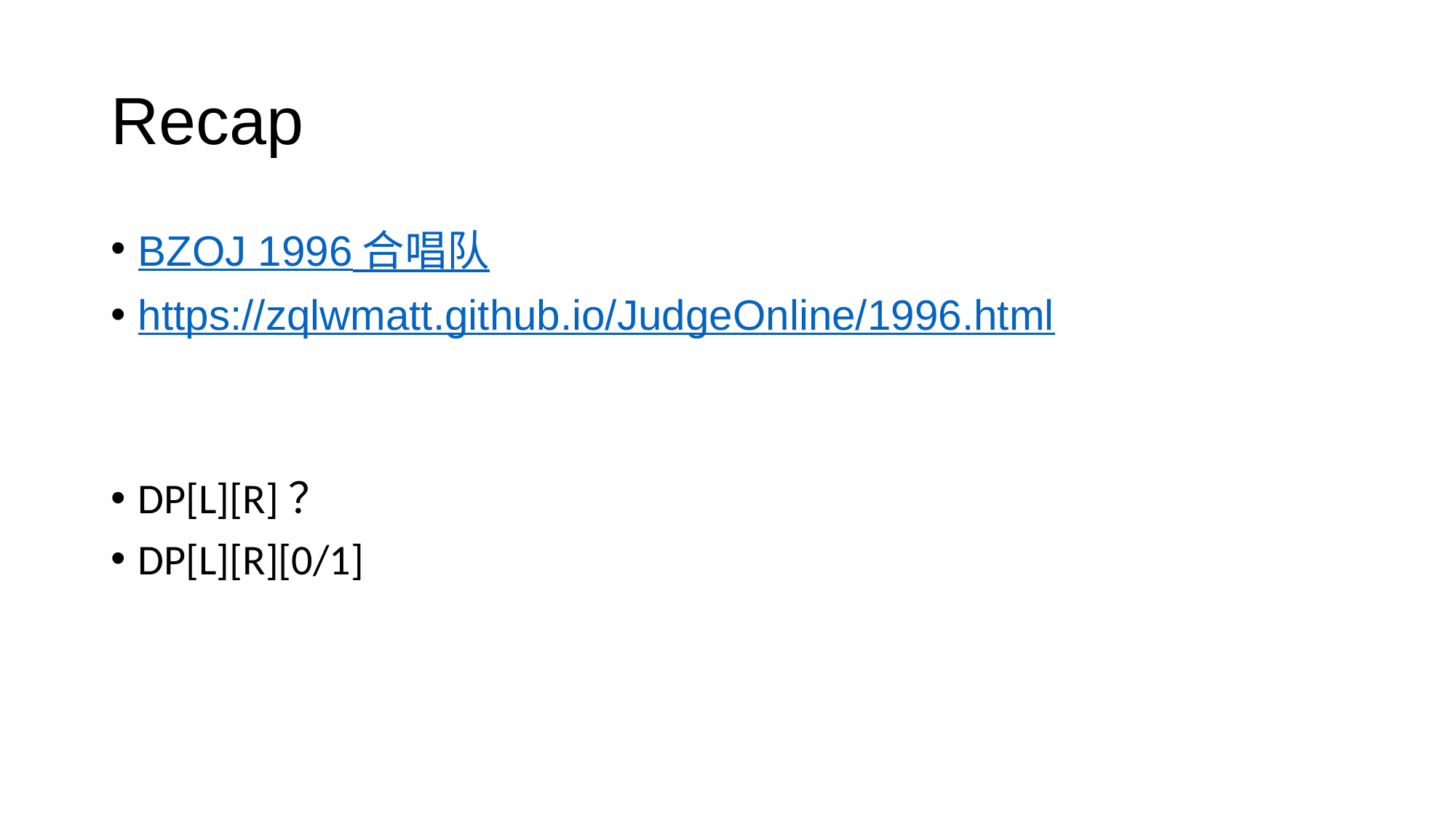

# Recap
BZOJ 1996 合唱队
https://zqlwmatt.github.io/JudgeOnline/1996.html

DP[L][R]？
DP[L][R][0/1]